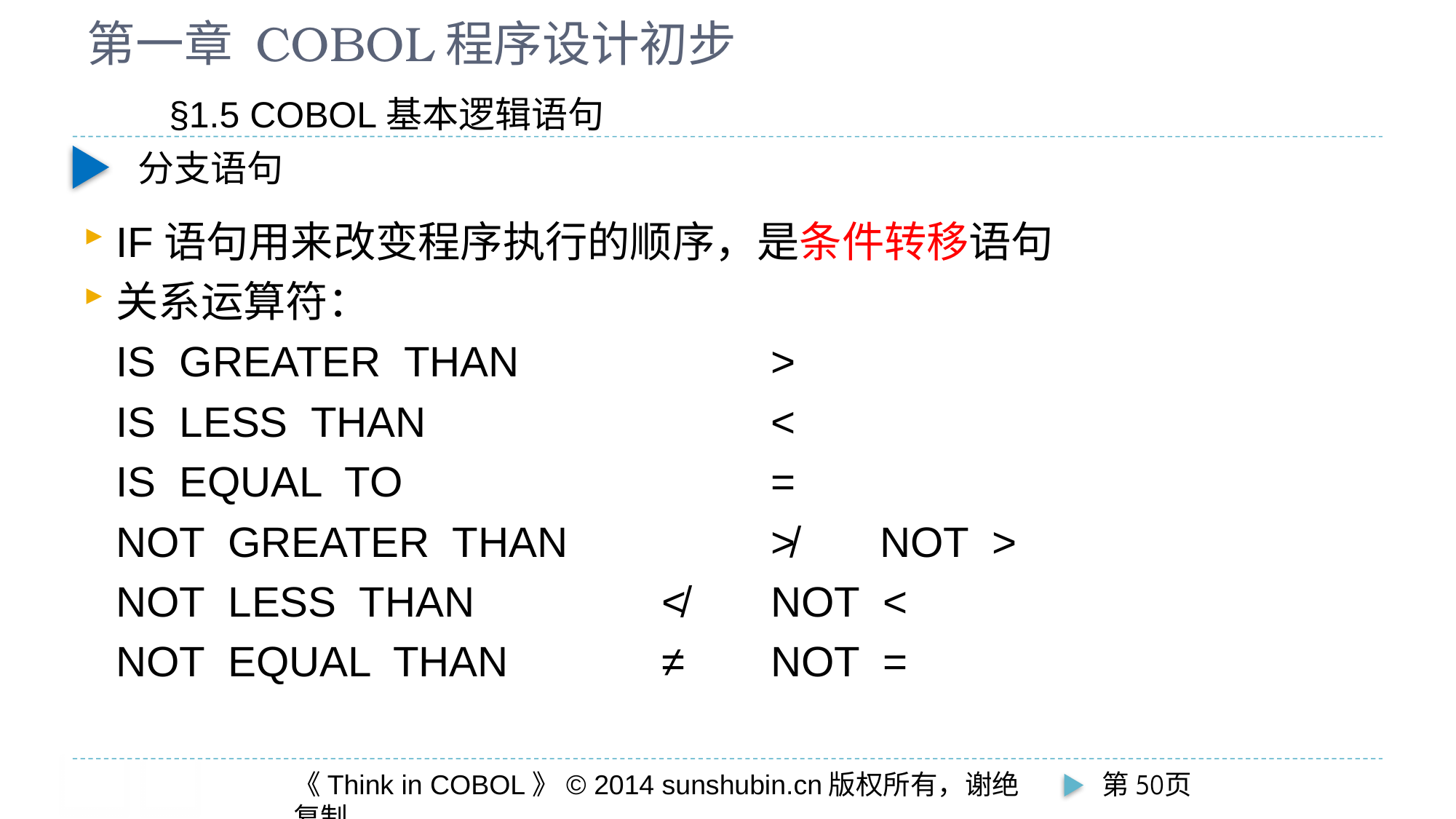

# 第一章 COBOL程序设计初步
§1.5 COBOL基本逻辑语句

分支语句
IF语句用来改变程序执行的顺序，是条件转移语句
关系运算符：
	IS  GREATER  THAN			>
	IS  LESS  THAN				<
	IS  EQUAL  TO				=
	NOT  GREATER  THAN		≯	NOT  >
	NOT  LESS  THAN		≮	NOT  <
	NOT  EQUAL  THAN		≠	NOT  =